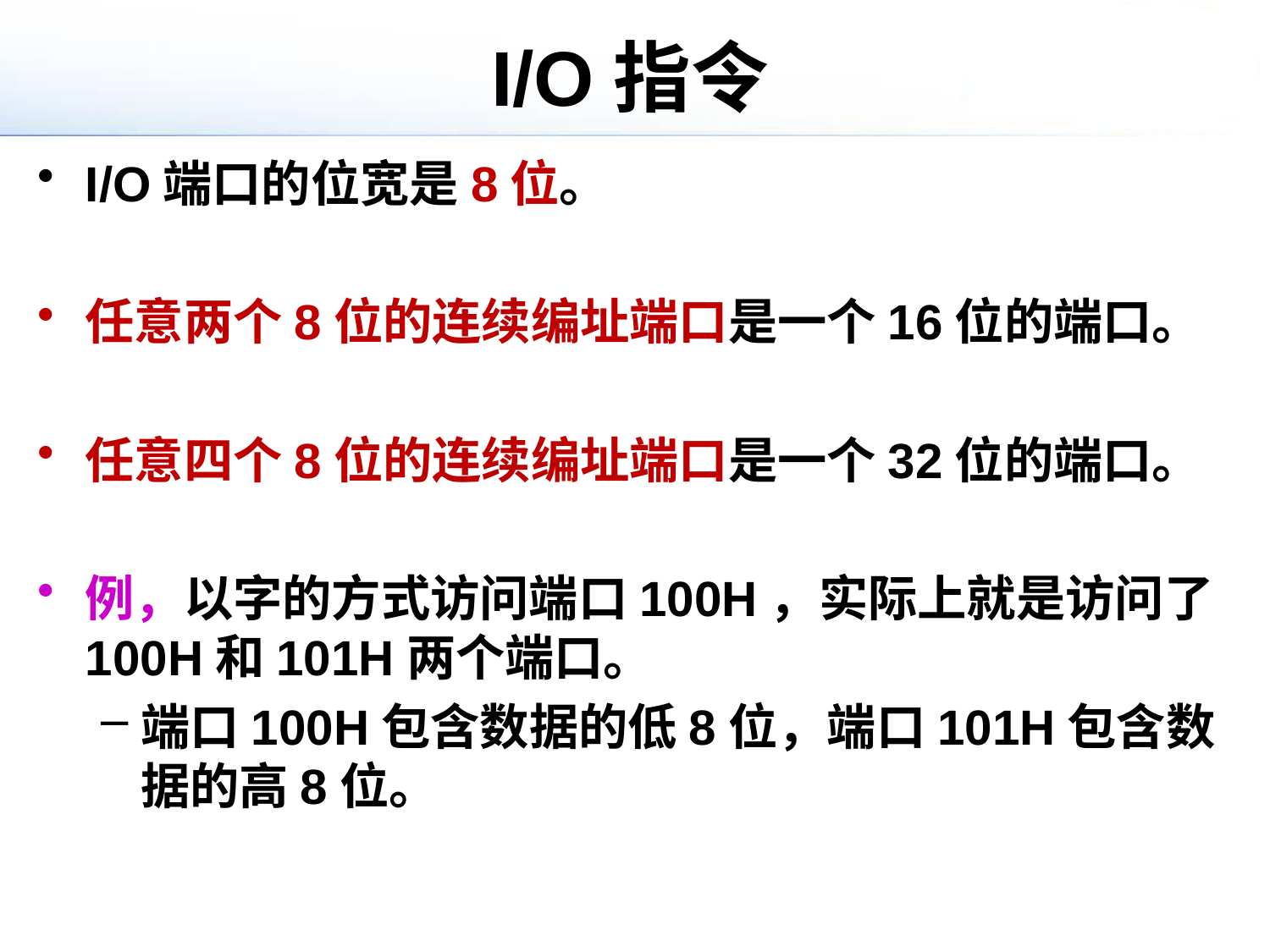

# I/O指令
I/O端口的位宽是8位。

任意两个8位的连续编址端口是一个16位的端口。

任意四个8位的连续编址端口是一个32位的端口。

例，以字的方式访问端口100H，实际上就是访问了100H和101H两个端口。
端口100H包含数据的低8位，端口101H包含数据的高8位。